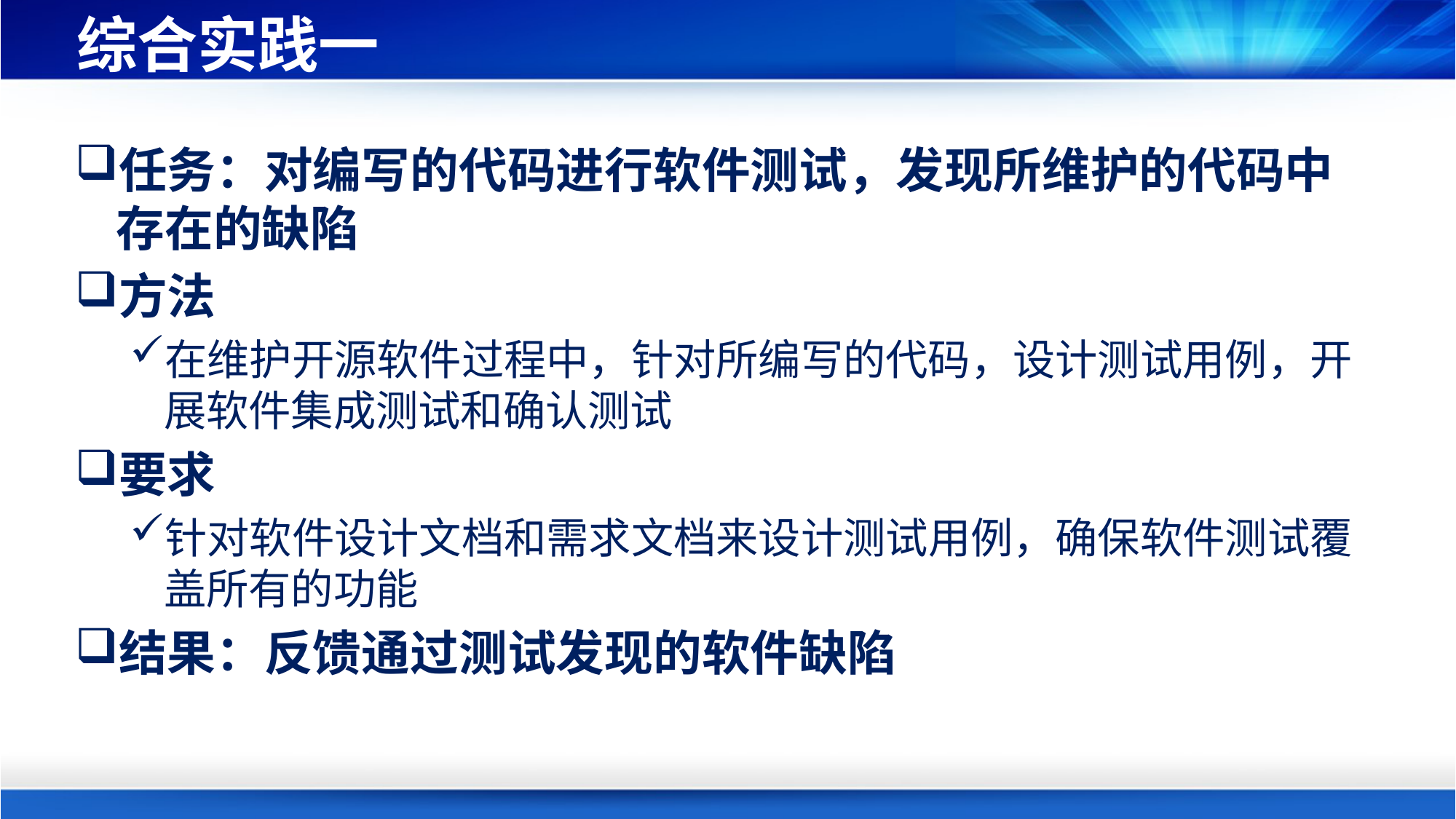

# 综合实践一
任务：对编写的代码进行软件测试，发现所维护的代码中存在的缺陷
方法
在维护开源软件过程中，针对所编写的代码，设计测试用例，开展软件集成测试和确认测试
要求
针对软件设计文档和需求文档来设计测试用例，确保软件测试覆盖所有的功能
结果：反馈通过测试发现的软件缺陷